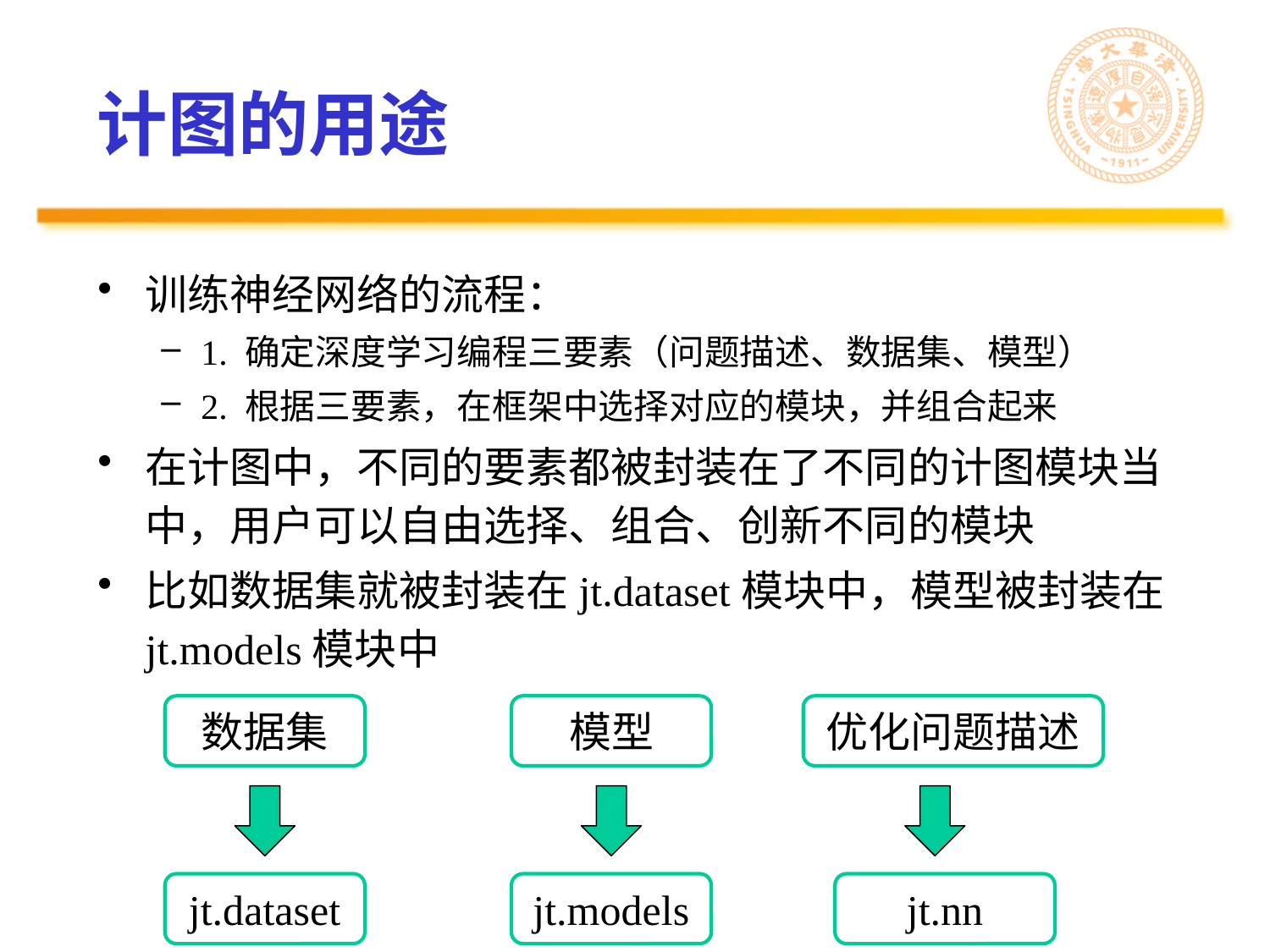

# 计图的用途
训练神经网络的流程：
1. 确定深度学习编程三要素（问题描述、数据集、模型）
2. 根据三要素，在框架中选择对应的模块，并组合起来
在计图中，不同的要素都被封装在了不同的计图模块当中，用户可以自由选择、组合、创新不同的模块
比如数据集就被封装在jt.dataset模块中，模型被封装在jt.models模块中
数据集
模型
优化问题描述

jt.dataset
jt.models
jt.nn